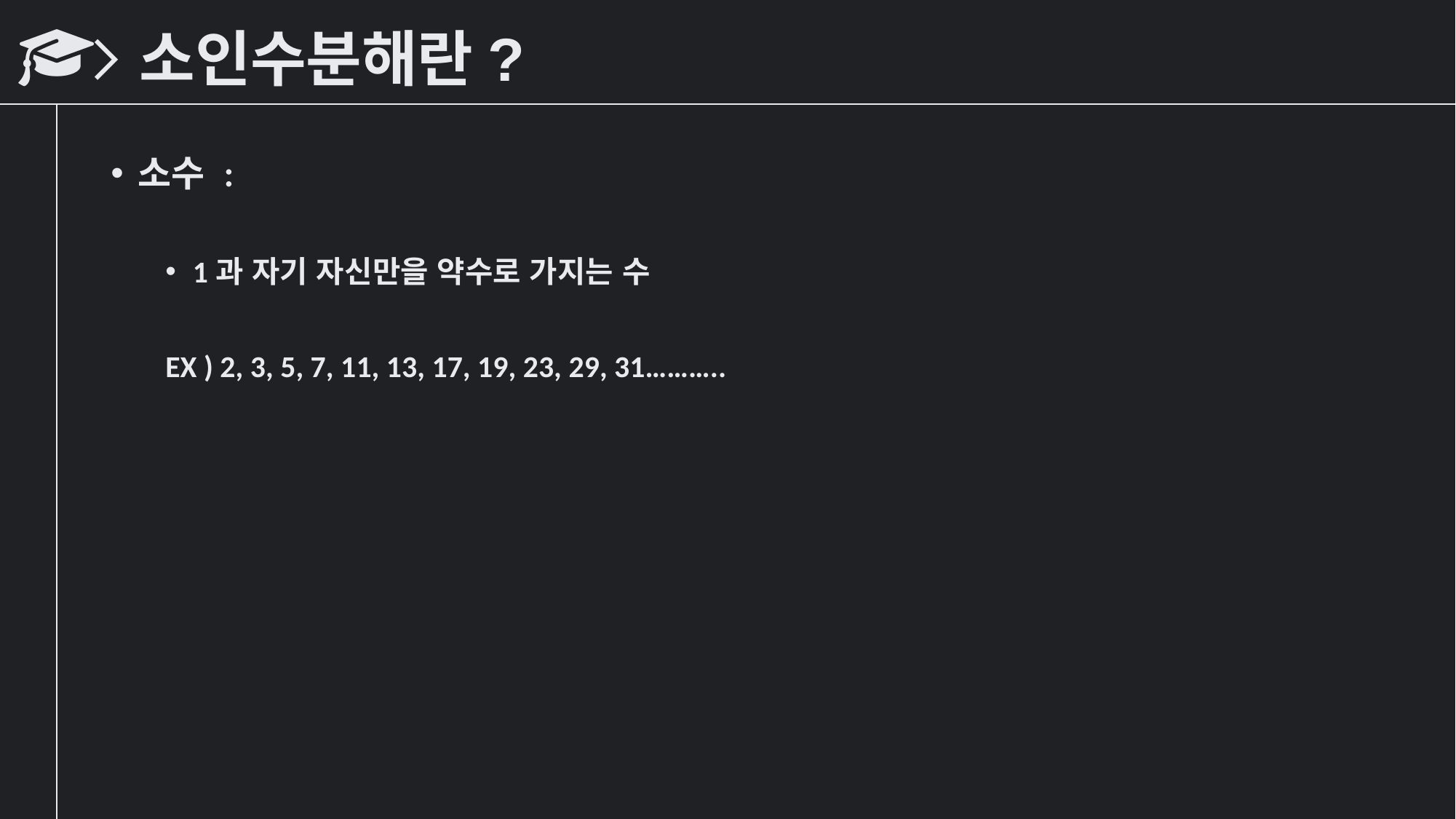

# 소인수분해란?
소수 :

1과 자기 자신만을 약수로 가지는 수

EX ) 2, 3, 5, 7, 11, 13, 17, 19, 23, 29, 31………..